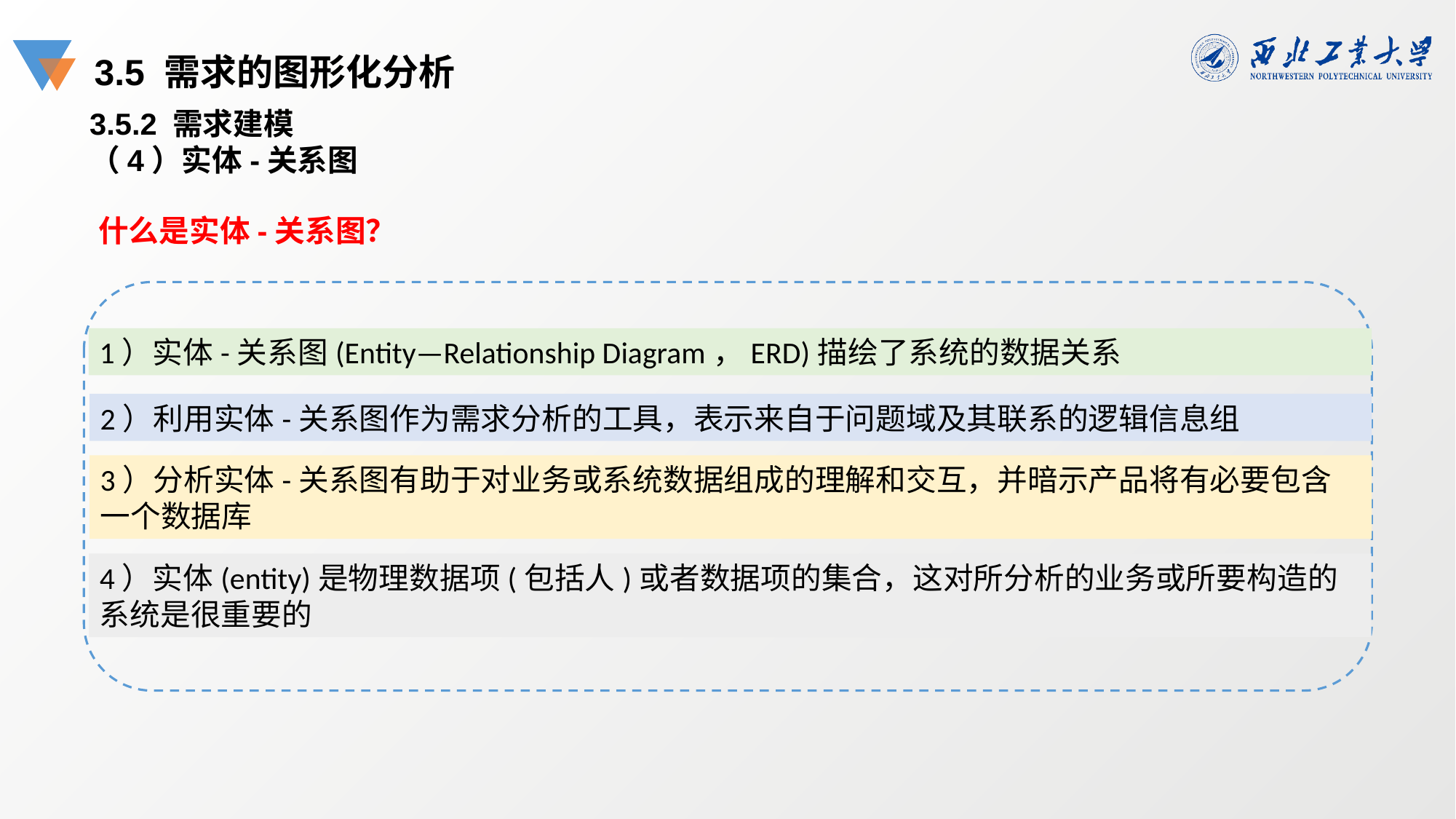

3.5 需求的图形化分析
3.5.2 需求建模
（4）实体-关系图
什么是实体-关系图？

1）实体-关系图(Entity—Relationship Diagram，ERD)描绘了系统的数据关系
2）利用实体-关系图作为需求分析的工具，表示来自于问题域及其联系的逻辑信息组
3）分析实体-关系图有助于对业务或系统数据组成的理解和交互，并暗示产品将有必要包含一个数据库
4）实体(entity)是物理数据项(包括人)或者数据项的集合，这对所分析的业务或所要构造的系统是很重要的

25